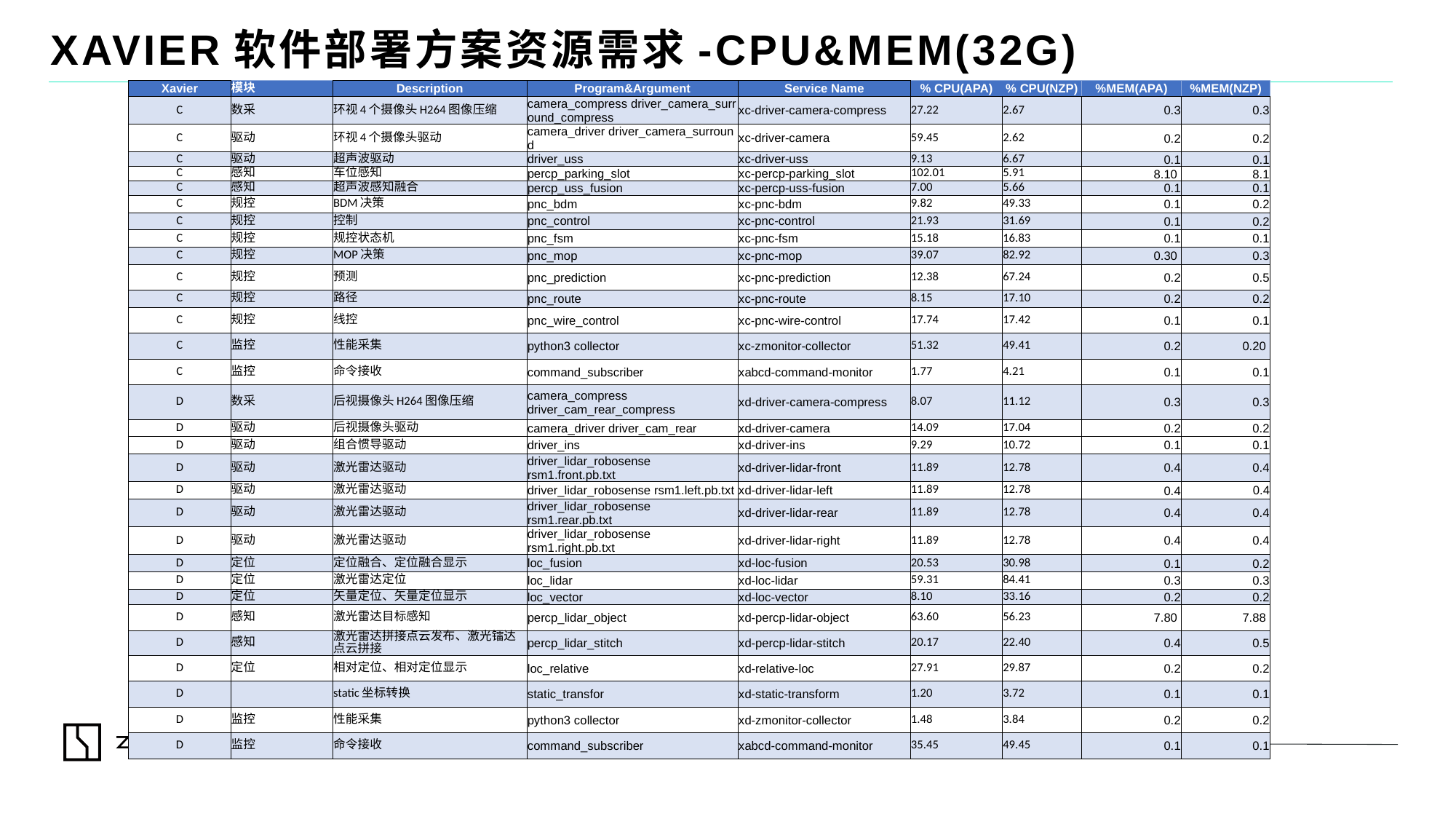

XAVIER软件部署方案资源需求-CPU&MEM(32G)
| Xavier | 模块 | Description | Program&Argument | Service Name | % CPU(APA) | % CPU(NZP) | %MEM(APA) | %MEM(NZP) |
| --- | --- | --- | --- | --- | --- | --- | --- | --- |
| C | 数采 | 环视4个摄像头H264图像压缩 | camera\_compress driver\_camera\_surround\_compress | xc-driver-camera-compress | 27.22 | 2.67 | 0.3 | 0.3 |
| C | 驱动 | 环视4个摄像头驱动 | camera\_driver driver\_camera\_surround | xc-driver-camera | 59.45 | 2.62 | 0.2 | 0.2 |
| C | 驱动 | 超声波驱动 | driver\_uss | xc-driver-uss | 9.13 | 6.67 | 0.1 | 0.1 |
| C | 感知 | 车位感知 | percp\_parking\_slot | xc-percp-parking\_slot | 102.01 | 5.91 | 8.10 | 8.1 |
| C | 感知 | 超声波感知融合 | percp\_uss\_fusion | xc-percp-uss-fusion | 7.00 | 5.66 | 0.1 | 0.1 |
| C | 规控 | BDM决策 | pnc\_bdm | xc-pnc-bdm | 9.82 | 49.33 | 0.1 | 0.2 |
| C | 规控 | 控制 | pnc\_control | xc-pnc-control | 21.93 | 31.69 | 0.1 | 0.2 |
| C | 规控 | 规控状态机 | pnc\_fsm | xc-pnc-fsm | 15.18 | 16.83 | 0.1 | 0.1 |
| C | 规控 | MOP决策 | pnc\_mop | xc-pnc-mop | 39.07 | 82.92 | 0.30 | 0.3 |
| C | 规控 | 预测 | pnc\_prediction | xc-pnc-prediction | 12.38 | 67.24 | 0.2 | 0.5 |
| C | 规控 | 路径 | pnc\_route | xc-pnc-route | 8.15 | 17.10 | 0.2 | 0.2 |
| C | 规控 | 线控 | pnc\_wire\_control | xc-pnc-wire-control | 17.74 | 17.42 | 0.1 | 0.1 |
| C | 监控 | 性能采集 | python3 collector | xc-zmonitor-collector | 51.32 | 49.41 | 0.2 | 0.20 |
| C | 监控 | 命令接收 | command\_subscriber | xabcd-command-monitor | 1.77 | 4.21 | 0.1 | 0.1 |
| D | 数采 | 后视摄像头H264图像压缩 | camera\_compress driver\_cam\_rear\_compress | xd-driver-camera-compress | 8.07 | 11.12 | 0.3 | 0.3 |
| D | 驱动 | 后视摄像头驱动 | camera\_driver driver\_cam\_rear | xd-driver-camera | 14.09 | 17.04 | 0.2 | 0.2 |
| D | 驱动 | 组合惯导驱动 | driver\_ins | xd-driver-ins | 9.29 | 10.72 | 0.1 | 0.1 |
| D | 驱动 | 激光雷达驱动 | driver\_lidar\_robosense rsm1.front.pb.txt | xd-driver-lidar-front | 11.89 | 12.78 | 0.4 | 0.4 |
| D | 驱动 | 激光雷达驱动 | driver\_lidar\_robosense rsm1.left.pb.txt | xd-driver-lidar-left | 11.89 | 12.78 | 0.4 | 0.4 |
| D | 驱动 | 激光雷达驱动 | driver\_lidar\_robosense rsm1.rear.pb.txt | xd-driver-lidar-rear | 11.89 | 12.78 | 0.4 | 0.4 |
| D | 驱动 | 激光雷达驱动 | driver\_lidar\_robosense rsm1.right.pb.txt | xd-driver-lidar-right | 11.89 | 12.78 | 0.4 | 0.4 |
| D | 定位 | 定位融合、定位融合显示 | loc\_fusion | xd-loc-fusion | 20.53 | 30.98 | 0.1 | 0.2 |
| D | 定位 | 激光雷达定位 | loc\_lidar | xd-loc-lidar | 59.31 | 84.41 | 0.3 | 0.3 |
| D | 定位 | 矢量定位、矢量定位显示 | loc\_vector | xd-loc-vector | 8.10 | 33.16 | 0.2 | 0.2 |
| D | 感知 | 激光雷达目标感知 | percp\_lidar\_object | xd-percp-lidar-object | 63.60 | 56.23 | 7.80 | 7.88 |
| D | 感知 | 激光雷达拼接点云发布、激光镭达点云拼接 | percp\_lidar\_stitch | xd-percp-lidar-stitch | 20.17 | 22.40 | 0.4 | 0.5 |
| D | 定位 | 相对定位、相对定位显示 | loc\_relative | xd-relative-loc | 27.91 | 29.87 | 0.2 | 0.2 |
| D |  | static坐标转换 | static\_transfor | xd-static-transform | 1.20 | 3.72 | 0.1 | 0.1 |
| D | 监控 | 性能采集 | python3 collector | xd-zmonitor-collector | 1.48 | 3.84 | 0.2 | 0.2 |
| D | 监控 | 命令接收 | command\_subscriber | xabcd-command-monitor | 35.45 | 49.45 | 0.1 | 0.1 |
10